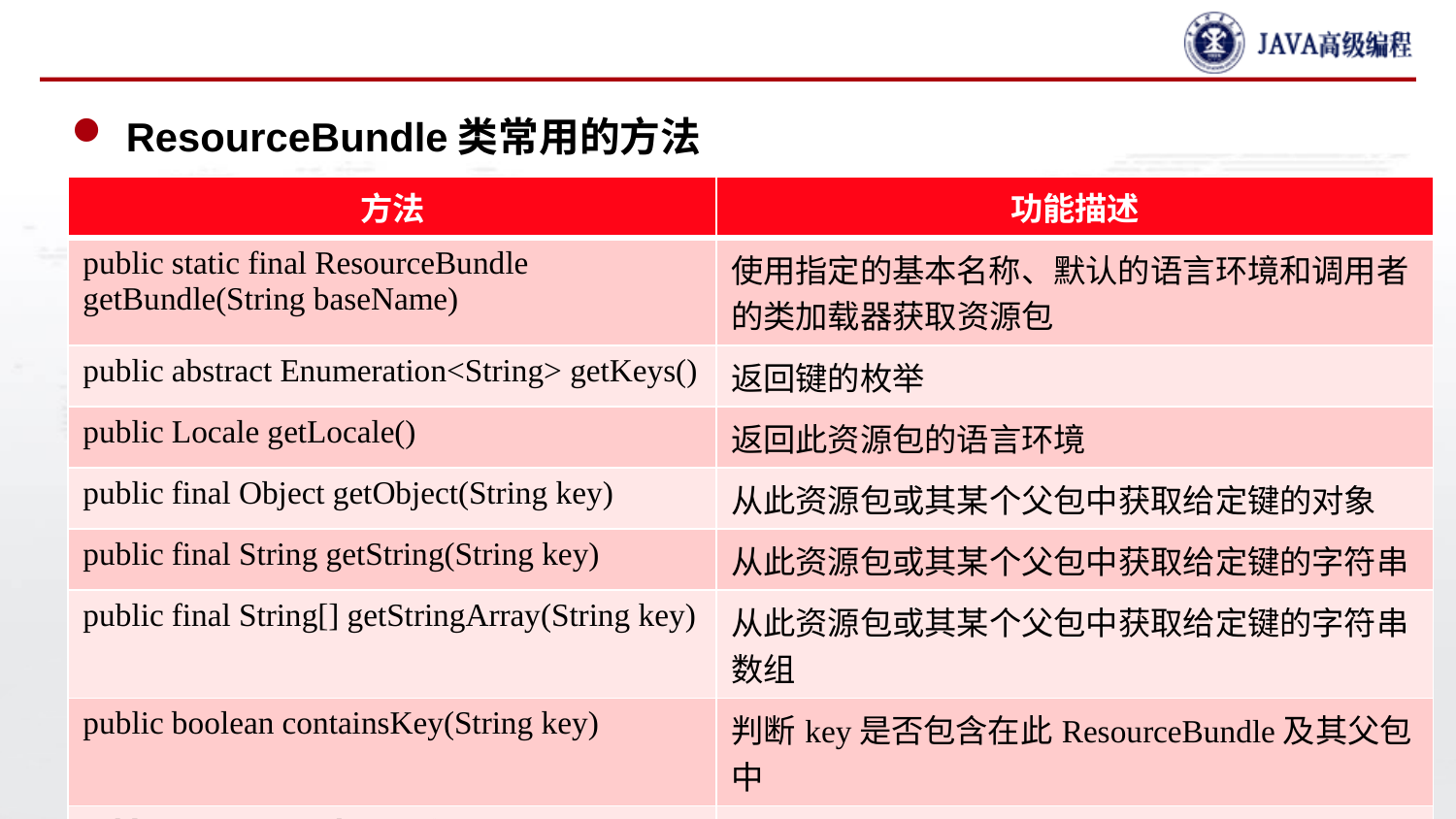

#
ResourceBundle类常用的方法
| 方法 | 功能描述 |
| --- | --- |
| public static final ResourceBundle getBundle(String baseName) | 使用指定的基本名称、默认的语言环境和调用者的类加载器获取资源包 |
| public abstract Enumeration<String> getKeys() | 返回键的枚举 |
| public Locale getLocale() | 返回此资源包的语言环境 |
| public final Object getObject(String key) | 从此资源包或其某个父包中获取给定键的对象 |
| public final String getString(String key) | 从此资源包或其某个父包中获取给定键的字符串 |
| public final String[] getStringArray(String key) | 从此资源包或其某个父包中获取给定键的字符串数组 |
| public boolean containsKey(String key) | 判断key是否包含在此ResourceBundle及其父包中 |
| public Set<String> keySet() | 返回此ResourceBundle及其父包中包含的所有键的Set |